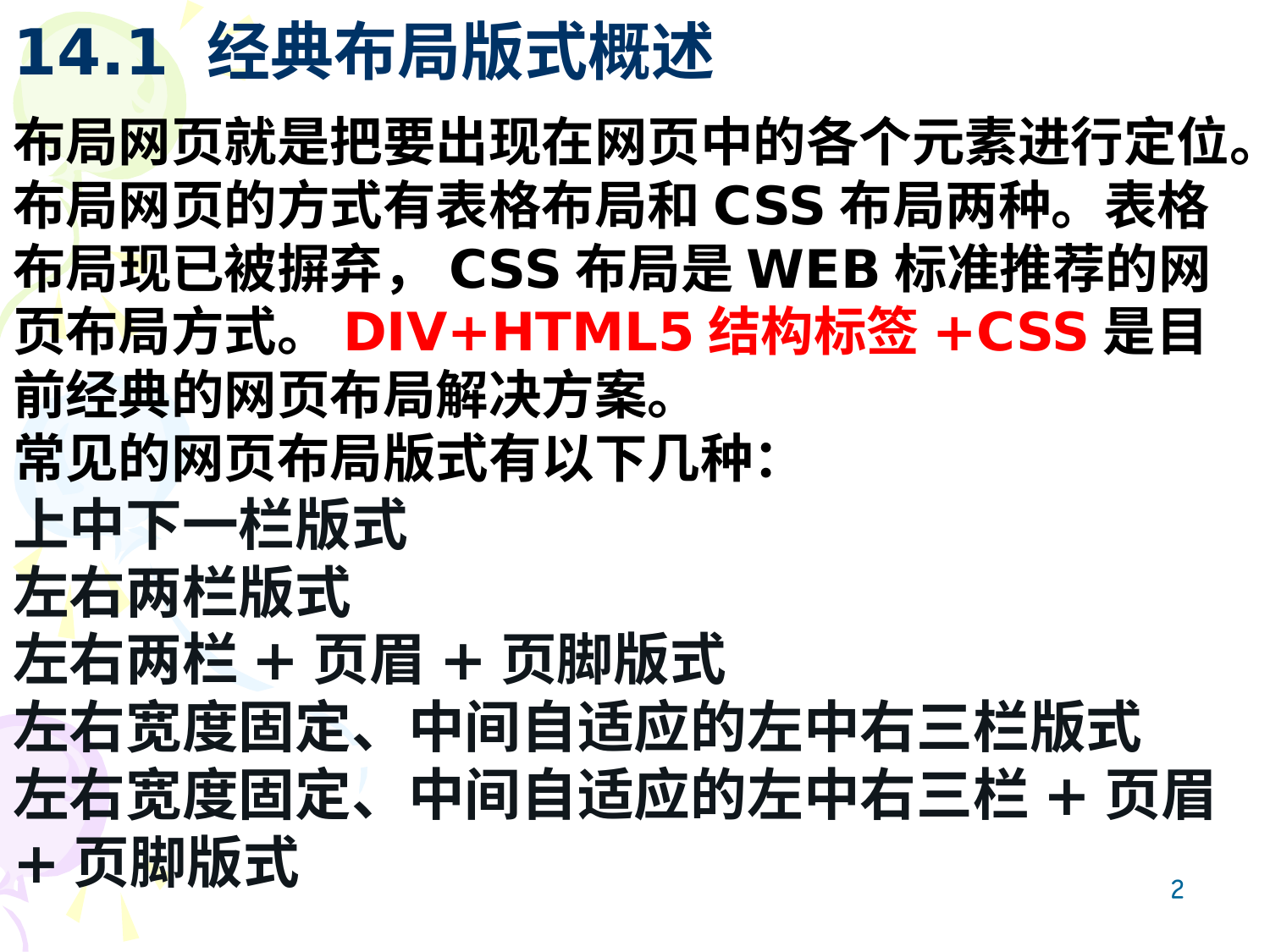

# 14.1 经典布局版式概述
布局网页就是把要出现在网页中的各个元素进行定位。布局网页的方式有表格布局和CSS布局两种。表格布局现已被摒弃，CSS布局是WEB标准推荐的网页布局方式。DIV+HTML5结构标签+CSS是目前经典的网页布局解决方案。
常见的网页布局版式有以下几种：
上中下一栏版式
左右两栏版式
左右两栏+页眉+页脚版式
左右宽度固定、中间自适应的左中右三栏版式
左右宽度固定、中间自适应的左中右三栏+页眉+页脚版式
2